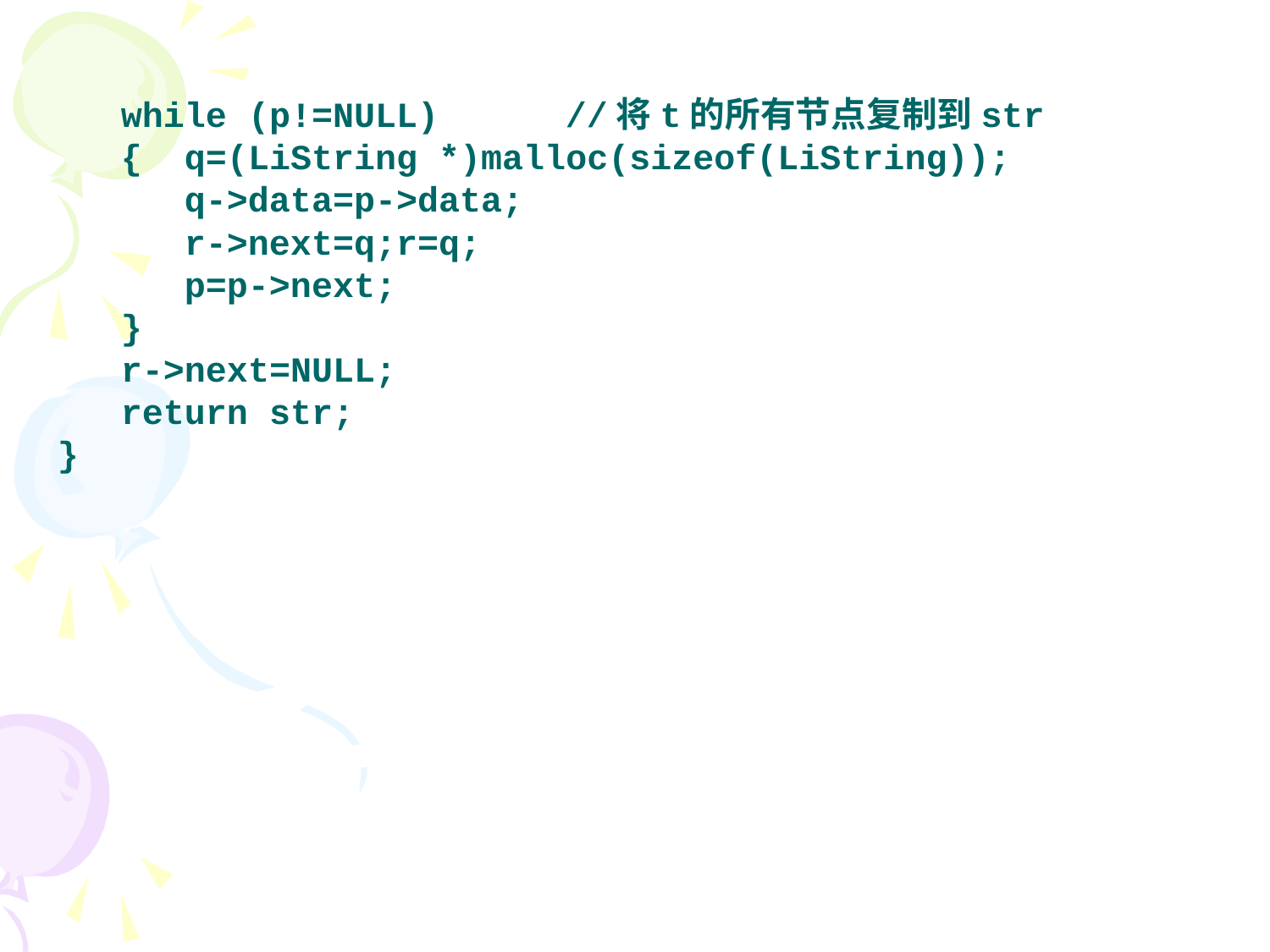

while (p!=NULL)	//将t的所有节点复制到str
   {  q=(LiString *)malloc(sizeof(LiString));
	q->data=p->data;
	r->next=q;r=q;
	p=p->next;
   }
   r->next=NULL;
   return str;
}